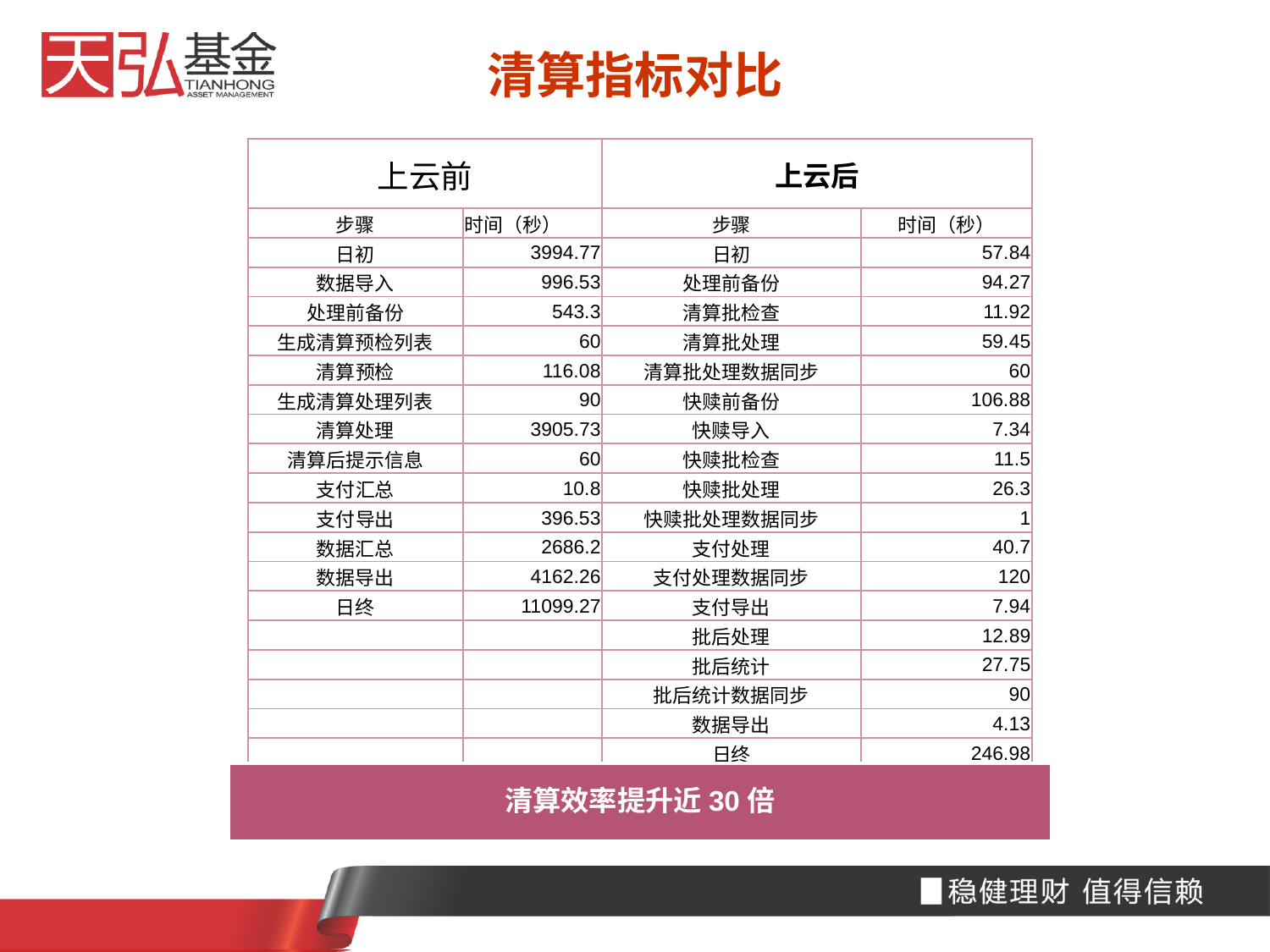

# 清算指标对比
| 上云前 |  | 上云后 |  |
| --- | --- | --- | --- |
| 步骤 | 时间（秒） | 步骤 | 时间（秒） |
| 日初 | 3994.77 | 日初 | 57.84 |
| 数据导入 | 996.53 | 处理前备份 | 94.27 |
| 处理前备份 | 543.3 | 清算批检查 | 11.92 |
| 生成清算预检列表 | 60 | 清算批处理 | 59.45 |
| 清算预检 | 116.08 | 清算批处理数据同步 | 60 |
| 生成清算处理列表 | 90 | 快赎前备份 | 106.88 |
| 清算处理 | 3905.73 | 快赎导入 | 7.34 |
| 清算后提示信息 | 60 | 快赎批检查 | 11.5 |
| 支付汇总 | 10.8 | 快赎批处理 | 26.3 |
| 支付导出 | 396.53 | 快赎批处理数据同步 | 1 |
| 数据汇总 | 2686.2 | 支付处理 | 40.7 |
| 数据导出 | 4162.26 | 支付处理数据同步 | 120 |
| 日终 | 11099.27 | 支付导出 | 7.94 |
|  |  | 批后处理 | 12.89 |
|  |  | 批后统计 | 27.75 |
|  |  | 批后统计数据同步 | 90 |
|  |  | 数据导出 | 4.13 |
|  |  | 日终 | 246.98 |
|  |  | 份额同步 | 12.61 |
| 总计 | 28121.47 | 总计 | 999.5 |

清算效率提升近30倍